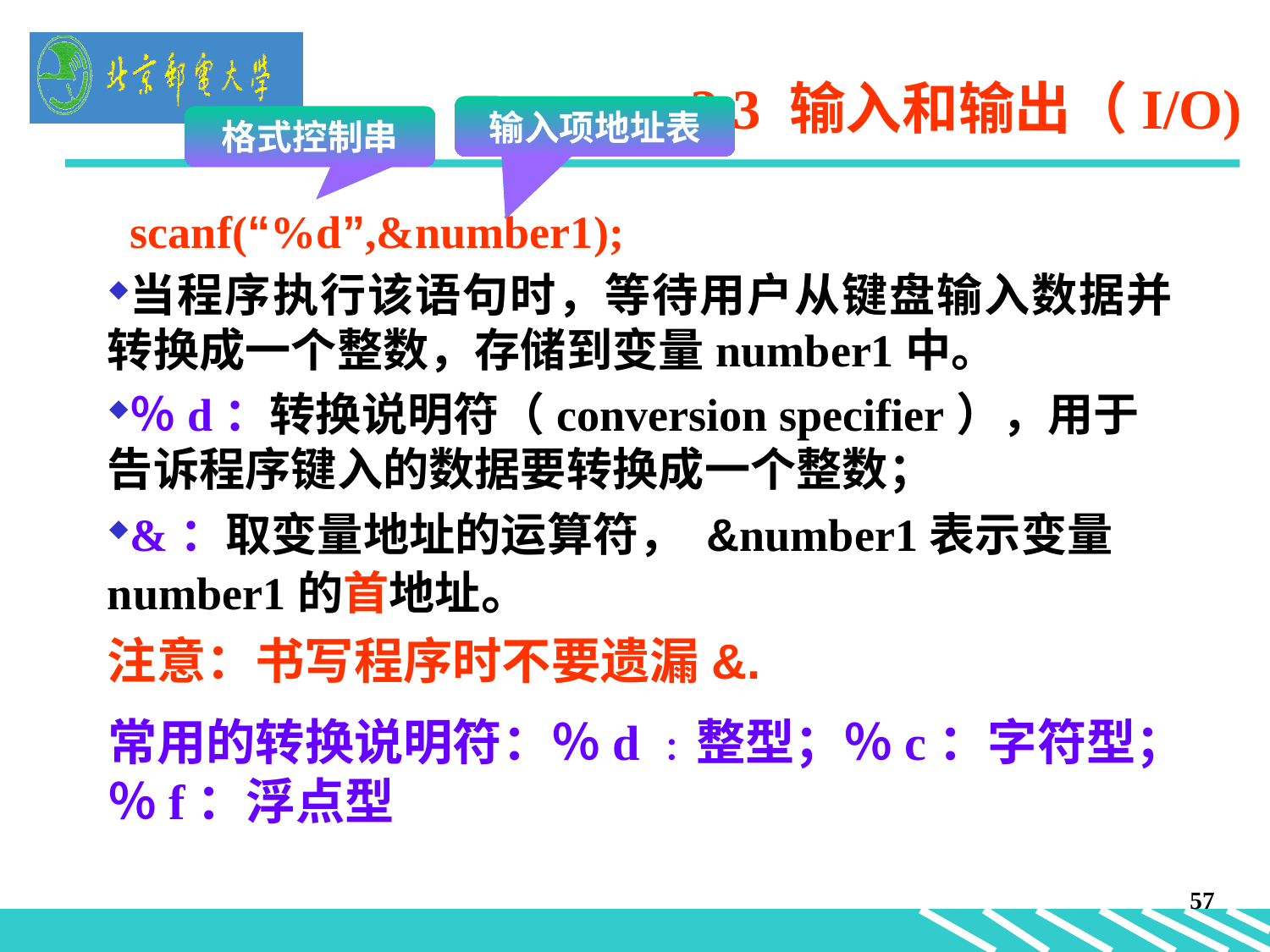

# 2.3 输入和输出（I/O)
输入项地址表
格式控制串
  scanf(“%d”,&number1);
当程序执行该语句时，等待用户从键盘输入数据并转换成一个整数，存储到变量number1中。
％d：转换说明符（conversion specifier），用于告诉程序键入的数据要转换成一个整数；
&：取变量地址的运算符， &number1表示变量	number1的首地址。
注意：书写程序时不要遗漏&.
常用的转换说明符：％d ：整型；％c：字符型；％f：浮点型
57